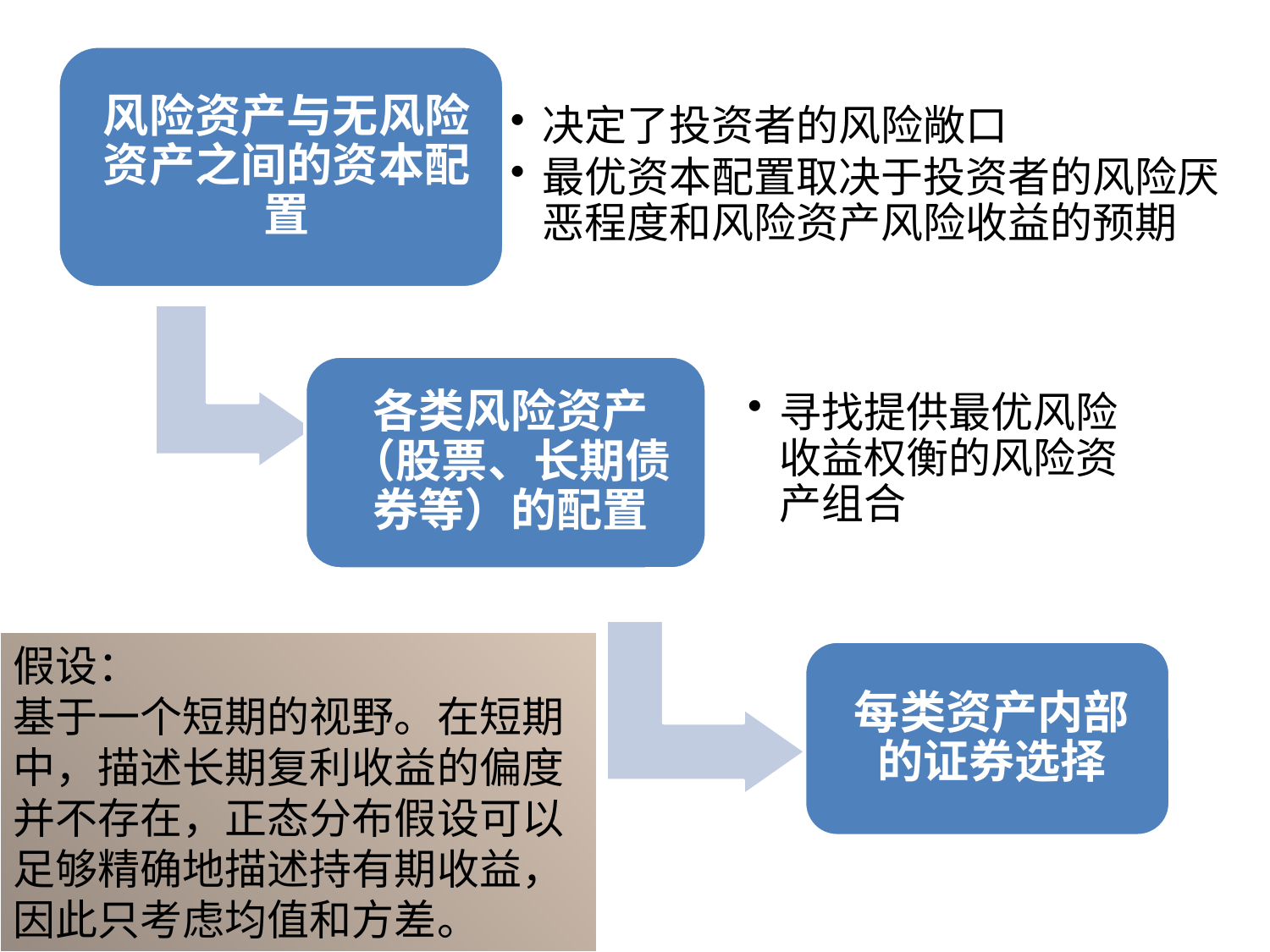

风险资产与无风险资产之间的资本配置
决定了投资者的风险敞口
最优资本配置取决于投资者的风险厌恶程度和风险资产风险收益的预期

各类风险资产（股票、长期债券等）的配置
寻找提供最优风险收益权衡的风险资产组合
每类资产内部的证券选择
假设：
基于一个短期的视野。在短期中，描述长期复利收益的偏度并不存在，正态分布假设可以足够精确地描述持有期收益，因此只考虑均值和方差。